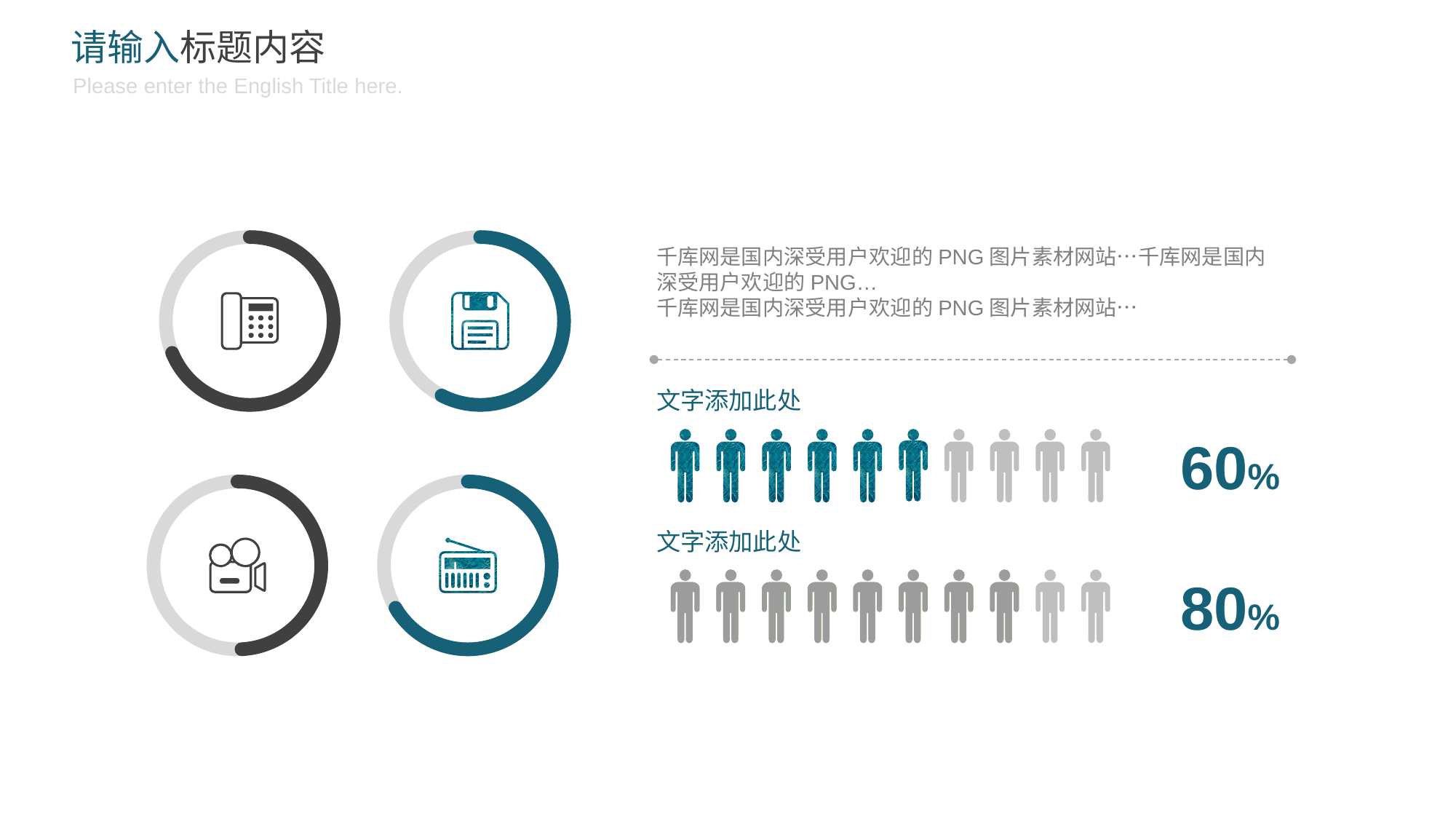

请输入标题内容
Please enter the English Title here.

千库网是国内深受用户欢迎的PNG图片素材网站…千库网是国内深受用户欢迎的PNG…
千库网是国内深受用户欢迎的PNG图片素材网站…

文字添加此处
60%

文字添加此处

80%